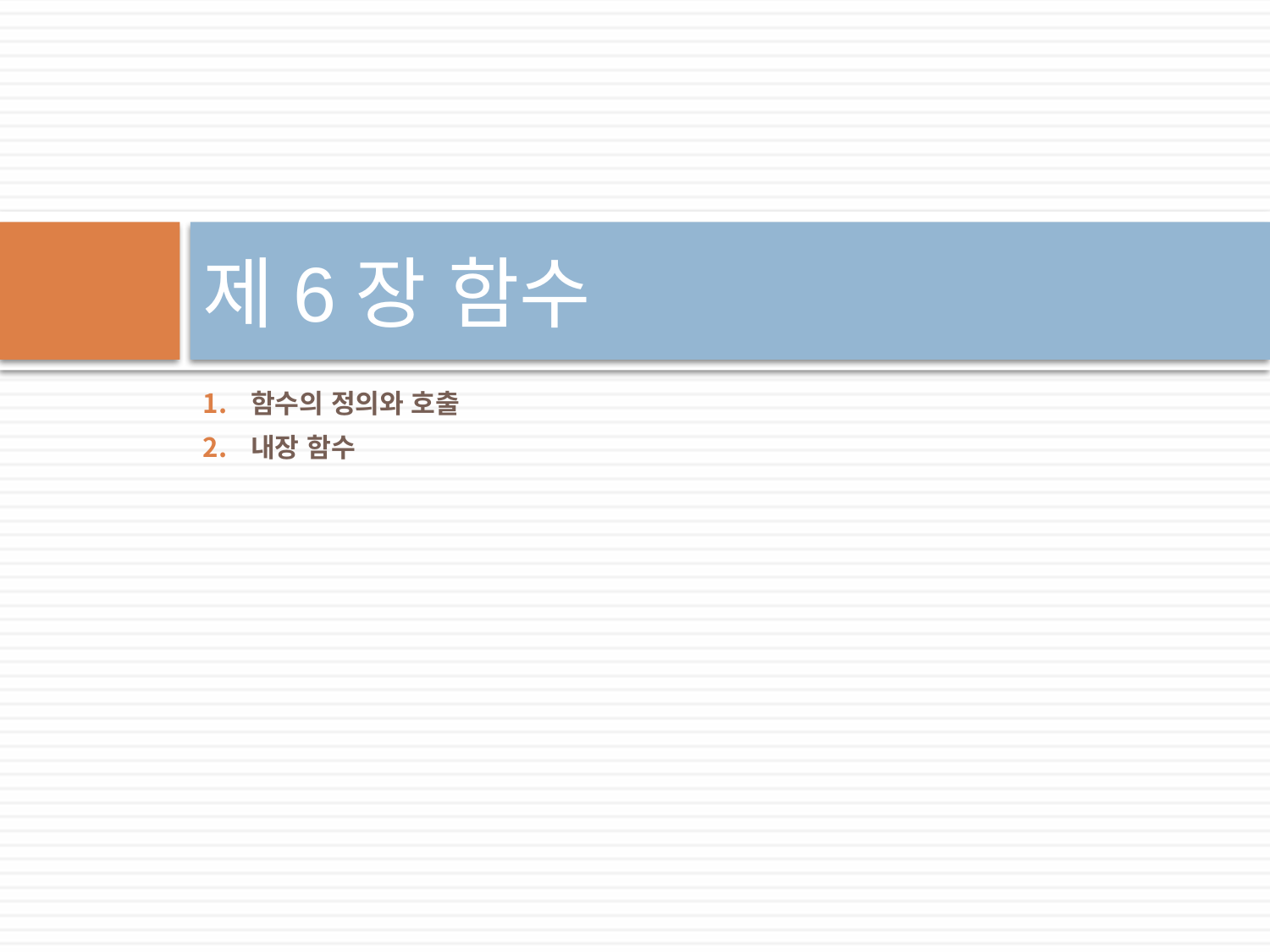

# 제6장 함수
함수의 정의와 호출
내장 함수